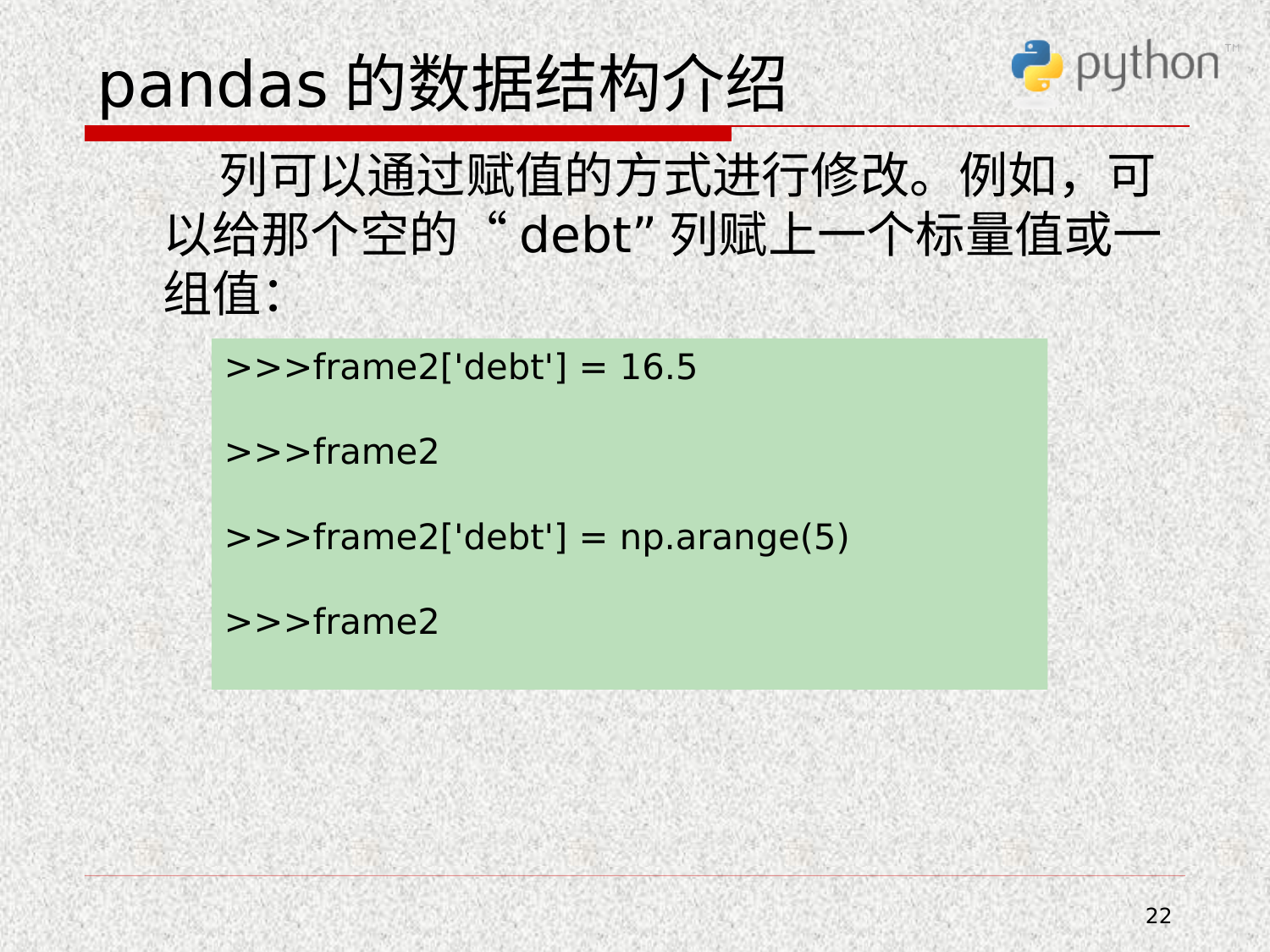

# pandas的数据结构介绍
          列可以通过赋值的方式进行修改。例如，可以给那个空的“debt”列赋上一个标量值或一组值：

>>>frame2['debt'] = 16.5

>>>frame2

>>>frame2['debt'] = np.arange(5)

>>>frame2

22